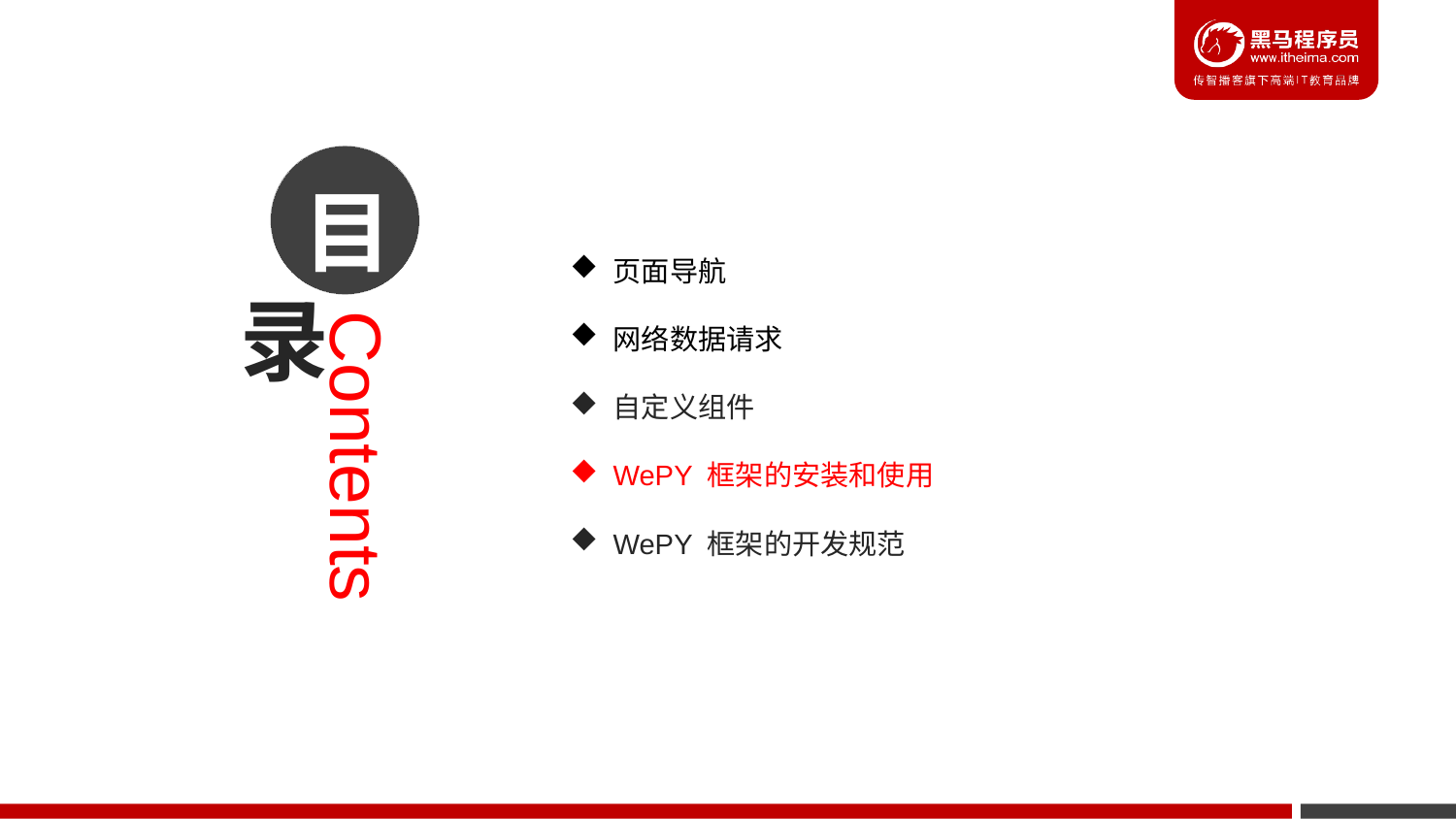

页面导航
网络数据请求
自定义组件
WePY 框架的安装和使用
WePY 框架的开发规范